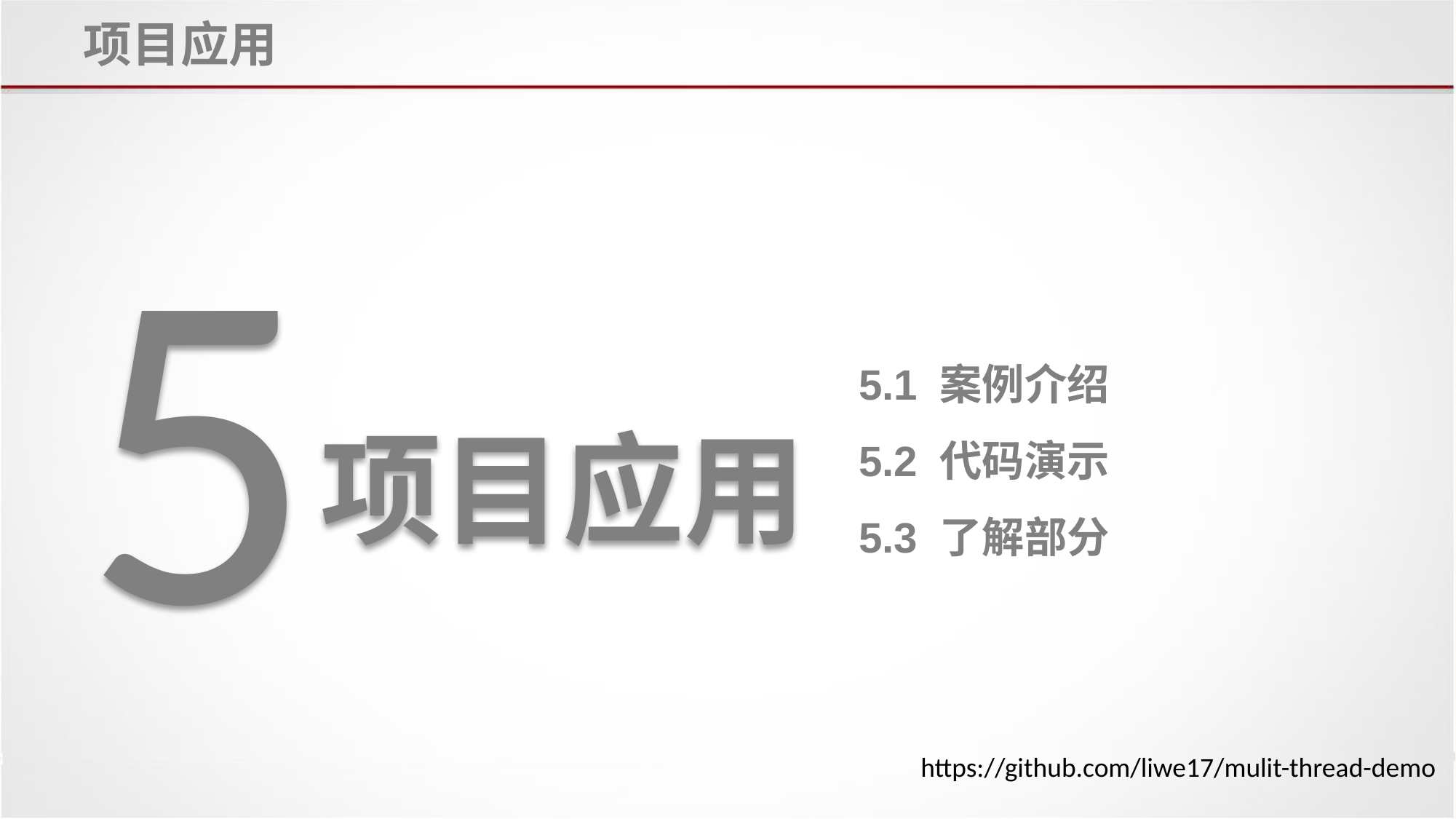

# 项目应用
5
5.1 案例介绍
5.2 代码演示
5.3 了解部分
项目应用